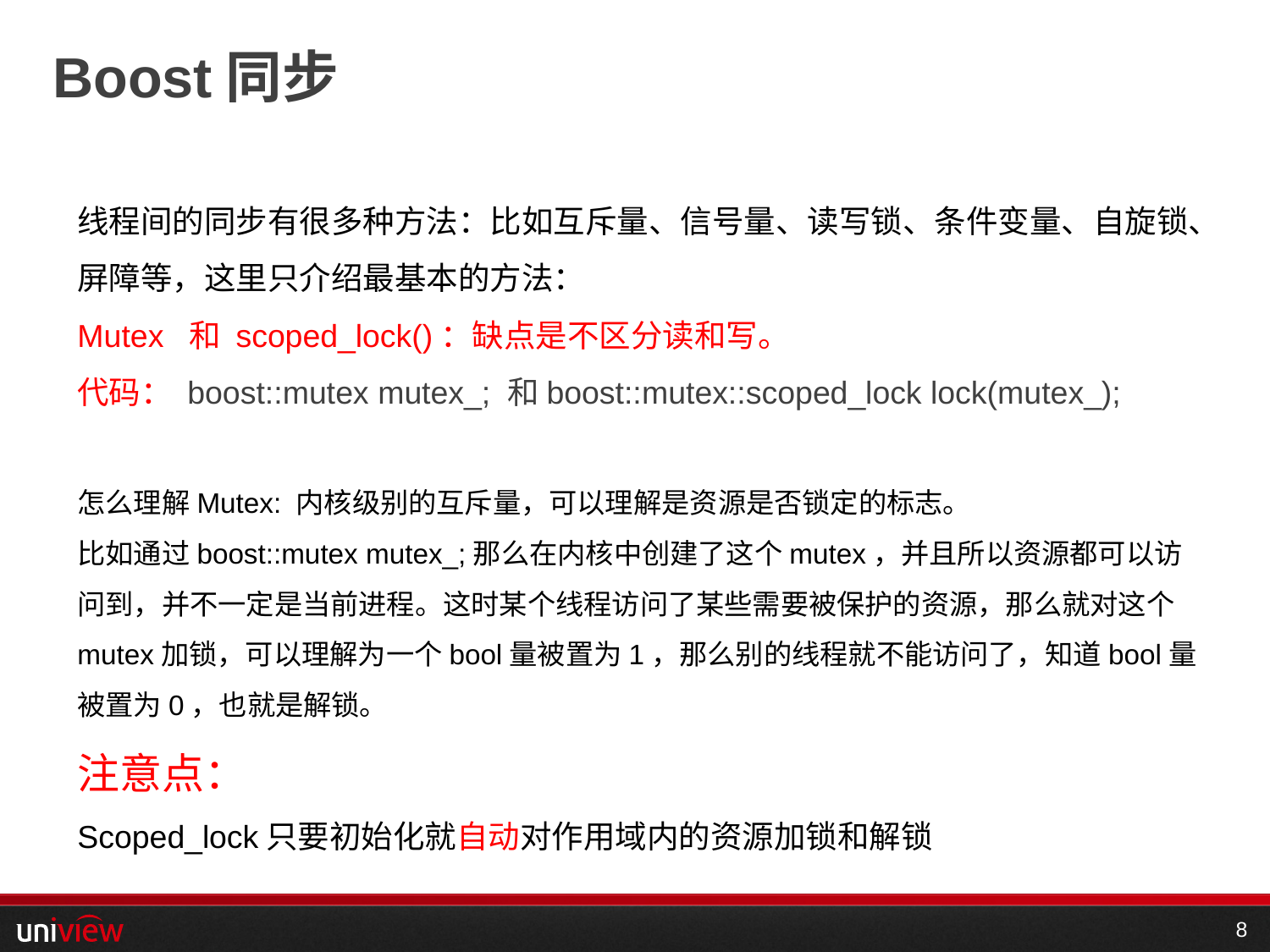

# Boost同步
线程间的同步有很多种方法：比如互斥量、信号量、读写锁、条件变量、自旋锁、屏障等，这里只介绍最基本的方法：
Mutex  和 scoped_lock()：缺点是不区分读和写。
代码： boost::mutex mutex_; 和boost::mutex::scoped_lock lock(mutex_);

怎么理解Mutex: 内核级别的互斥量，可以理解是资源是否锁定的标志。
比如通过boost::mutex mutex_;那么在内核中创建了这个mutex，并且所以资源都可以访问到，并不一定是当前进程。这时某个线程访问了某些需要被保护的资源，那么就对这个mutex加锁，可以理解为一个bool量被置为1，那么别的线程就不能访问了，知道bool量被置为0，也就是解锁。
注意点：
Scoped_lock只要初始化就自动对作用域内的资源加锁和解锁